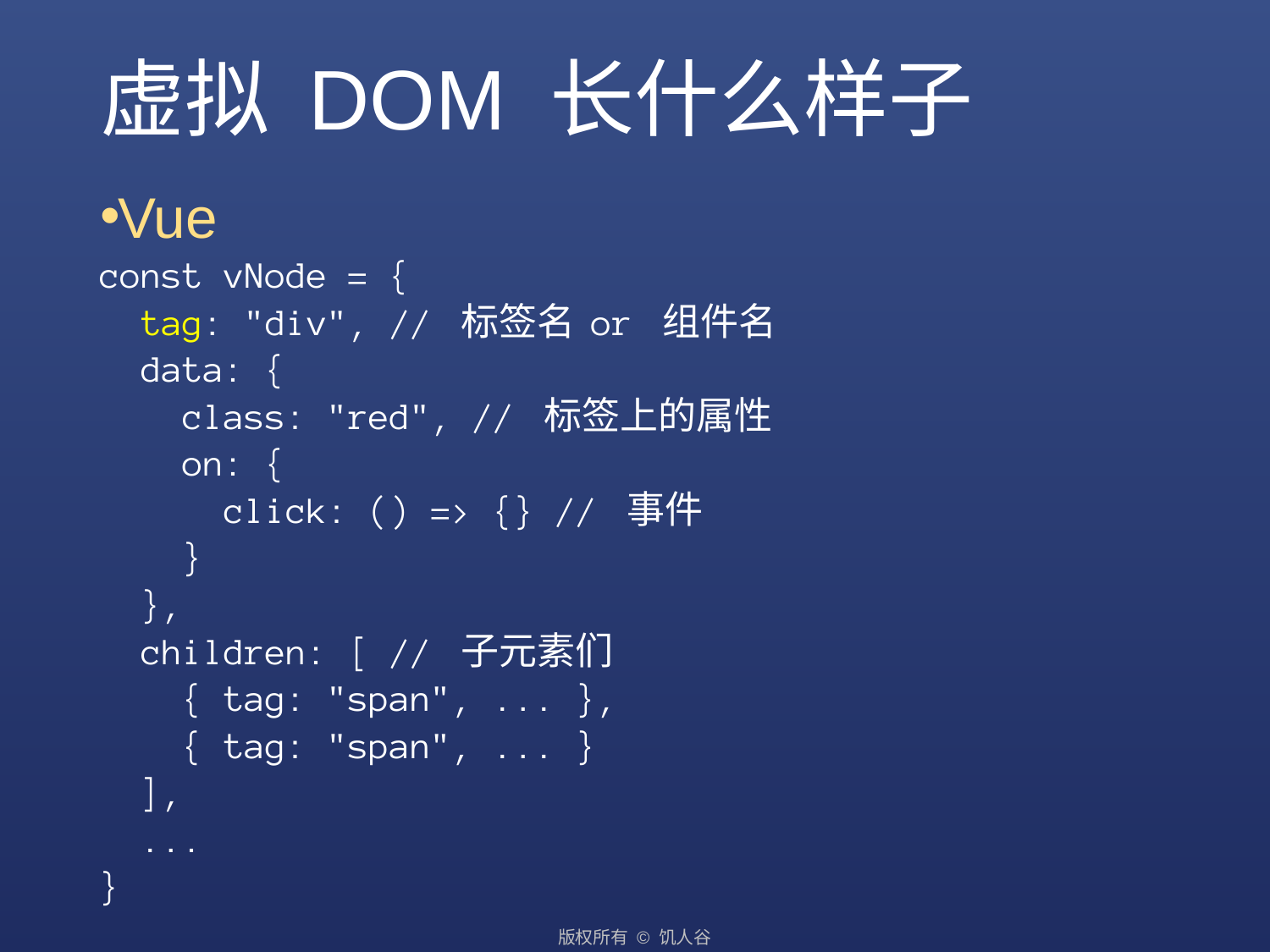

# 虚拟 DOM 长什么样子
Vue
const vNode = {
  tag: "div", // 标签名 or 组件名
  data: {
    class: "red", // 标签上的属性
    on: {
      click: () => {} // 事件
    }
  },
  children: [ // 子元素们
    { tag: "span", ... },
    { tag: "span", ... }
  ],
  ...
}